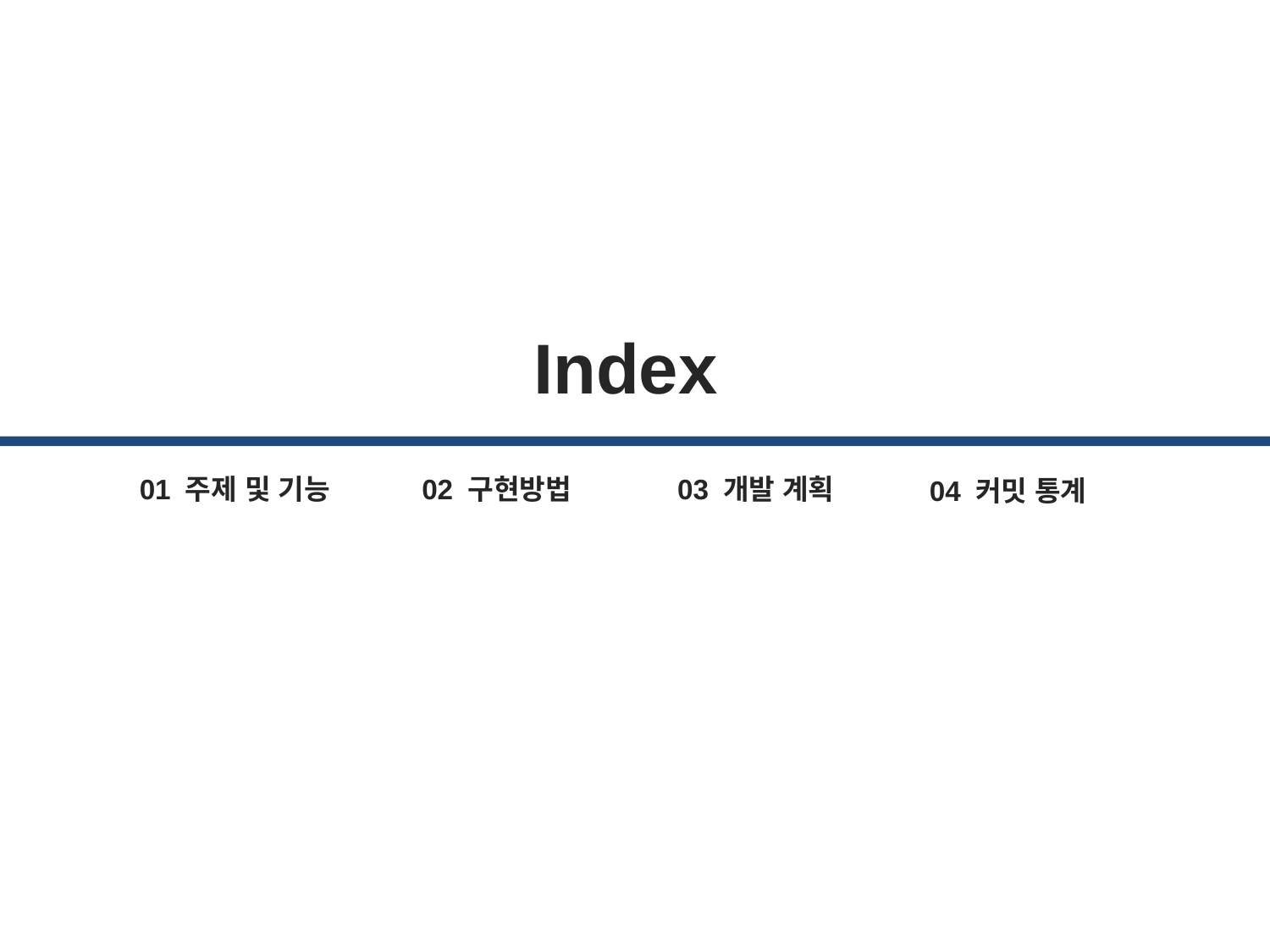

Index

01 주제 및 기능
02 구현방법
03 개발 계획
04 커밋 통계